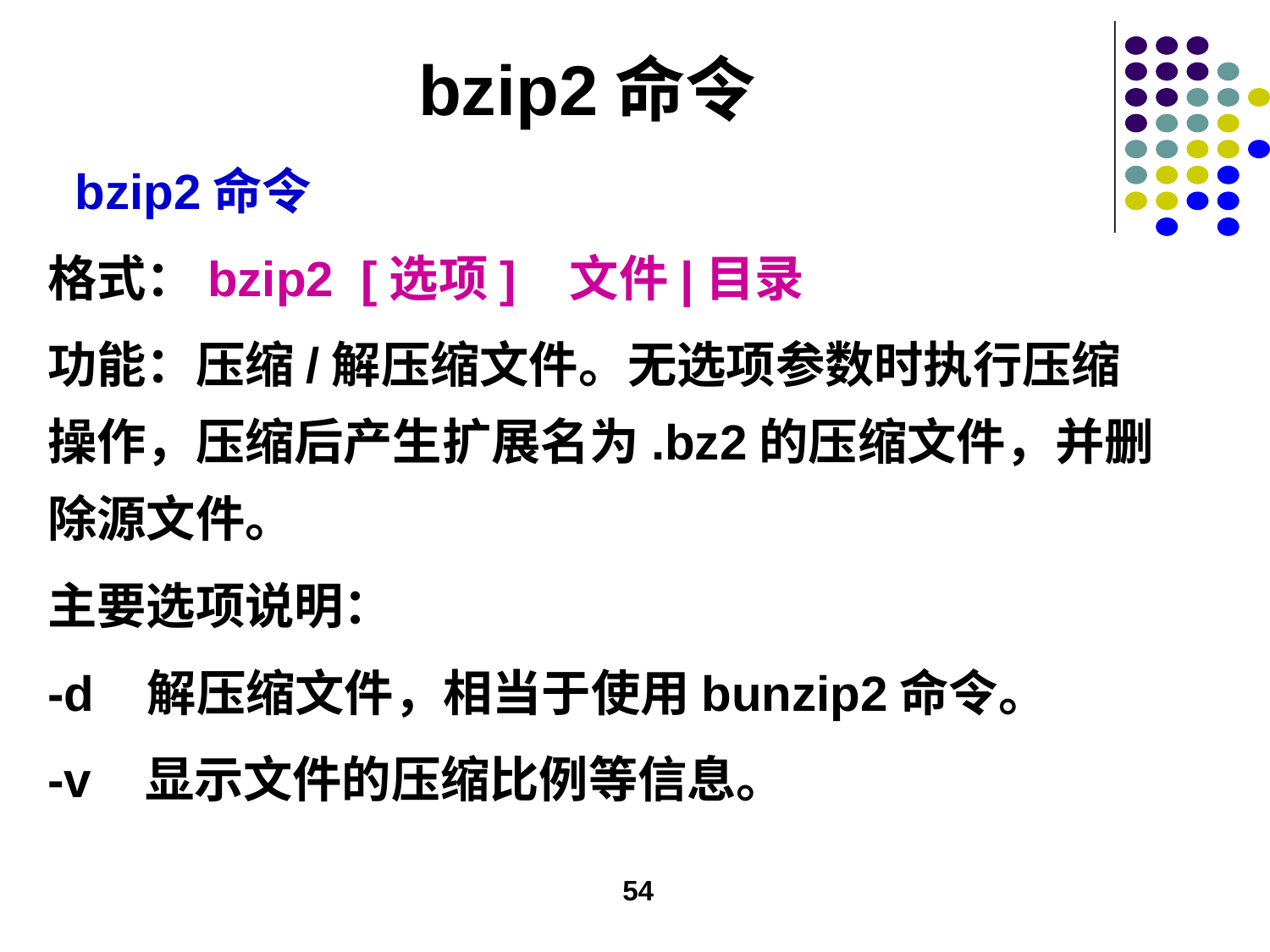

# bzip2命令
  bzip2命令
格式：bzip2  [选项]   文件|目录
功能：压缩/解压缩文件。无选项参数时执行压缩操作，压缩后产生扩展名为.bz2的压缩文件，并删除源文件。
主要选项说明：
-d   解压缩文件，相当于使用bunzip2命令。
-v   显示文件的压缩比例等信息。
54